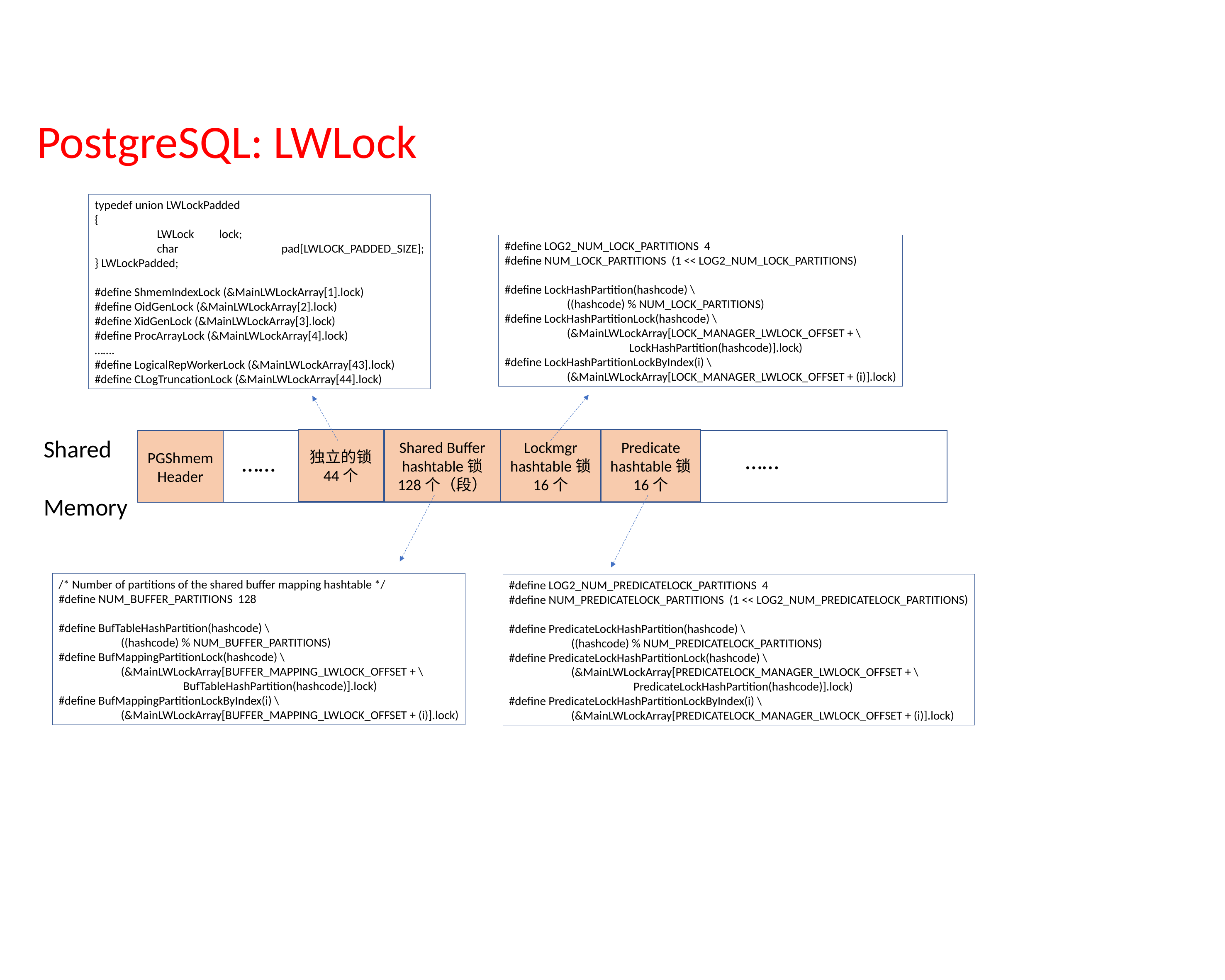

PostgreSQL: LWLock
typedef union LWLockPadded
{
	LWLock	lock;
	char		pad[LWLOCK_PADDED_SIZE];
} LWLockPadded;

#define ShmemIndexLock (&MainLWLockArray[1].lock)
#define OidGenLock (&MainLWLockArray[2].lock)
#define XidGenLock (&MainLWLockArray[3].lock)
#define ProcArrayLock (&MainLWLockArray[4].lock)
…….
#define LogicalRepWorkerLock (&MainLWLockArray[43].lock)
#define CLogTruncationLock (&MainLWLockArray[44].lock)
#define LOG2_NUM_LOCK_PARTITIONS  4
#define NUM_LOCK_PARTITIONS  (1 << LOG2_NUM_LOCK_PARTITIONS)

#define LockHashPartition(hashcode) \
	((hashcode) % NUM_LOCK_PARTITIONS)
#define LockHashPartitionLock(hashcode) \
	(&MainLWLockArray[LOCK_MANAGER_LWLOCK_OFFSET + \
		LockHashPartition(hashcode)].lock)
#define LockHashPartitionLockByIndex(i) \
	(&MainLWLockArray[LOCK_MANAGER_LWLOCK_OFFSET + (i)].lock)
独立的锁
44个
Lockmgr hashtable锁
16个
Shared Buffer hashtable锁
128个（段）
Predicate hashtable锁
16个
Shared　Memory

PGShmemHeader
……
……
/* Number of partitions of the shared buffer mapping hashtable */
#define NUM_BUFFER_PARTITIONS  128

#define BufTableHashPartition(hashcode) \
	((hashcode) % NUM_BUFFER_PARTITIONS)
#define BufMappingPartitionLock(hashcode) \
	(&MainLWLockArray[BUFFER_MAPPING_LWLOCK_OFFSET + \
		BufTableHashPartition(hashcode)].lock)
#define BufMappingPartitionLockByIndex(i) \
	(&MainLWLockArray[BUFFER_MAPPING_LWLOCK_OFFSET + (i)].lock)
#define LOG2_NUM_PREDICATELOCK_PARTITIONS  4
#define NUM_PREDICATELOCK_PARTITIONS  (1 << LOG2_NUM_PREDICATELOCK_PARTITIONS)

#define PredicateLockHashPartition(hashcode) \
	((hashcode) % NUM_PREDICATELOCK_PARTITIONS)
#define PredicateLockHashPartitionLock(hashcode) \
	(&MainLWLockArray[PREDICATELOCK_MANAGER_LWLOCK_OFFSET + \
		PredicateLockHashPartition(hashcode)].lock)
#define PredicateLockHashPartitionLockByIndex(i) \
	(&MainLWLockArray[PREDICATELOCK_MANAGER_LWLOCK_OFFSET + (i)].lock)